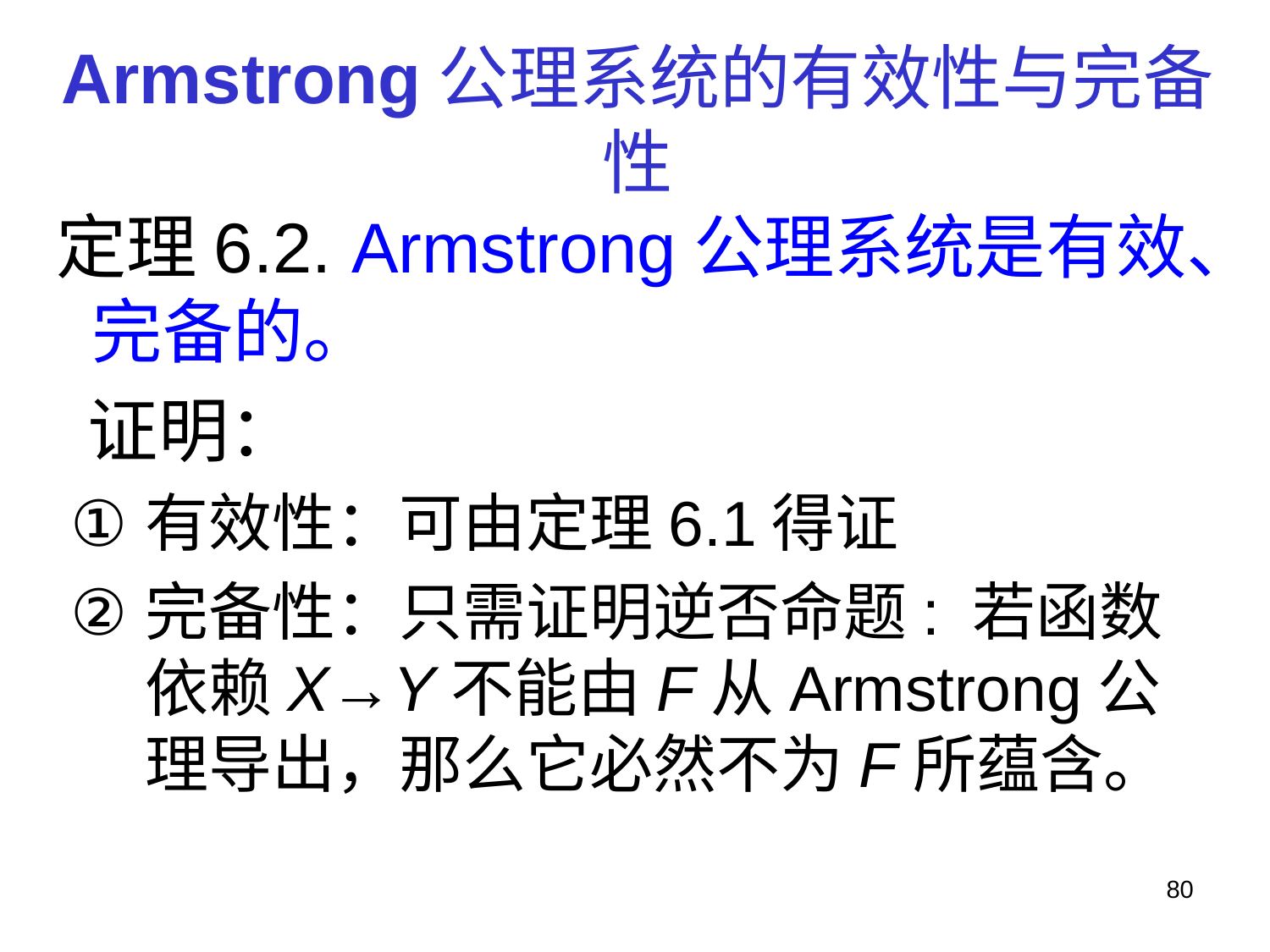

# Armstrong公理系统的有效性与完备性
  定理6.2. Armstrong公理系统是有效、完备的。
    证明：
有效性：可由定理6.1得证
完备性：只需证明逆否命题: 若函数依赖X→Y不能由F从Armstrong公理导出，那么它必然不为F所蕴含。
80